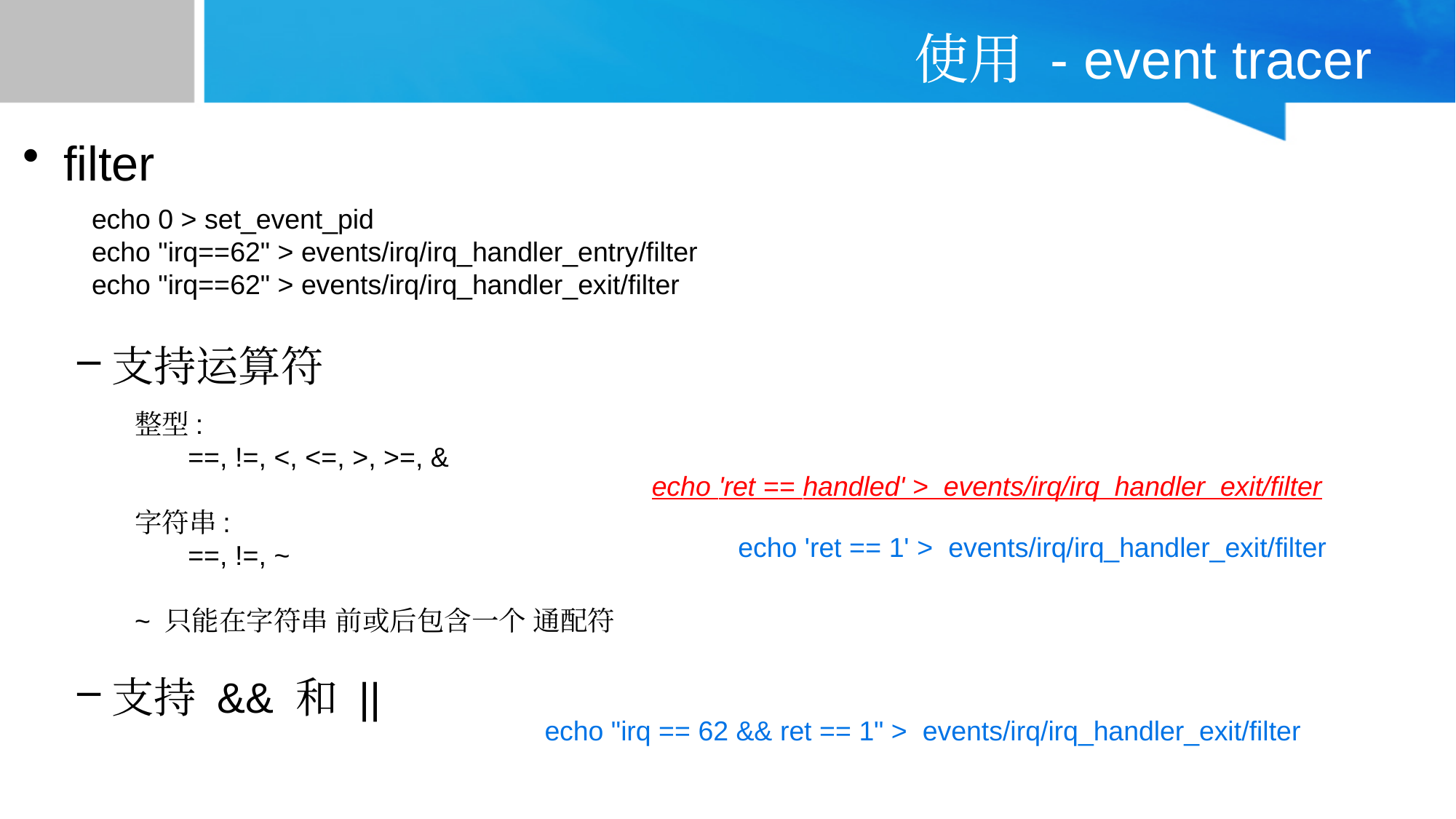

# 使用 - event tracer
filter

支持运算符

支持 && 和 ||

echo 0 > set_event_pid
echo "irq==62" > events/irq/irq_handler_entry/filter
echo "irq==62" > events/irq/irq_handler_exit/filter
整型:
       ==, !=, <, <=, >, >=, &

字符串:
       ==, !=, ~

~ 只能在字符串 前或后包含一个 通配符
echo 'ret == handled' >  events/irq/irq_handler_exit/filter
echo 'ret == 1' >  events/irq/irq_handler_exit/filter
echo "irq == 62 && ret == 1" >  events/irq/irq_handler_exit/filter